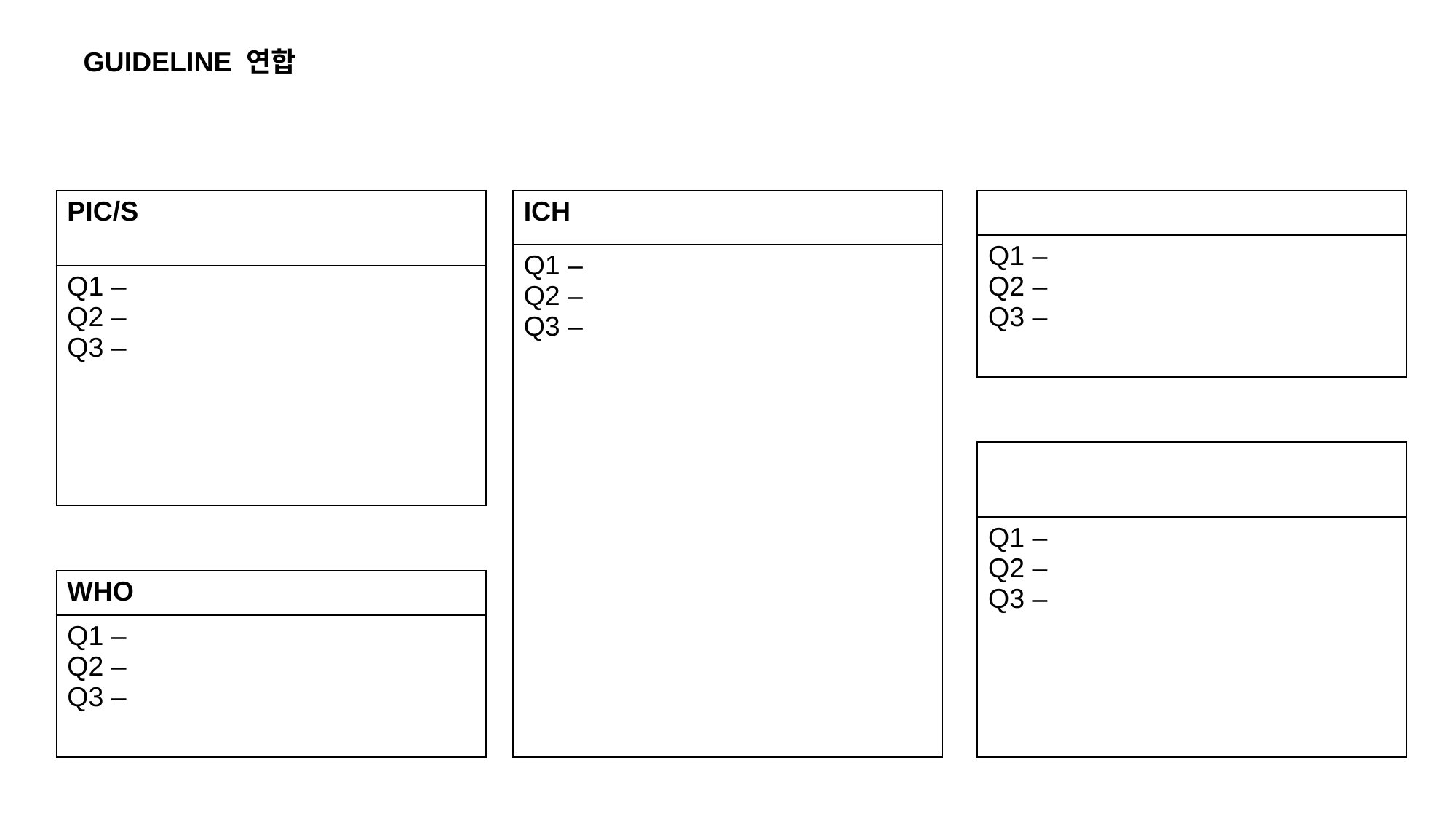

GUIDELINE 연합
| ICH |
| --- |
| Q1 – Q2 – Q3 – |
| PIC/S |
| --- |
| Q1 – Q2 – Q3 – |
|  |
| --- |
| Q1 – Q2 – Q3 – |
|  |
| --- |
| Q1 – Q2 – Q3 – |
| WHO |
| --- |
| Q1 – Q2 – Q3 – |